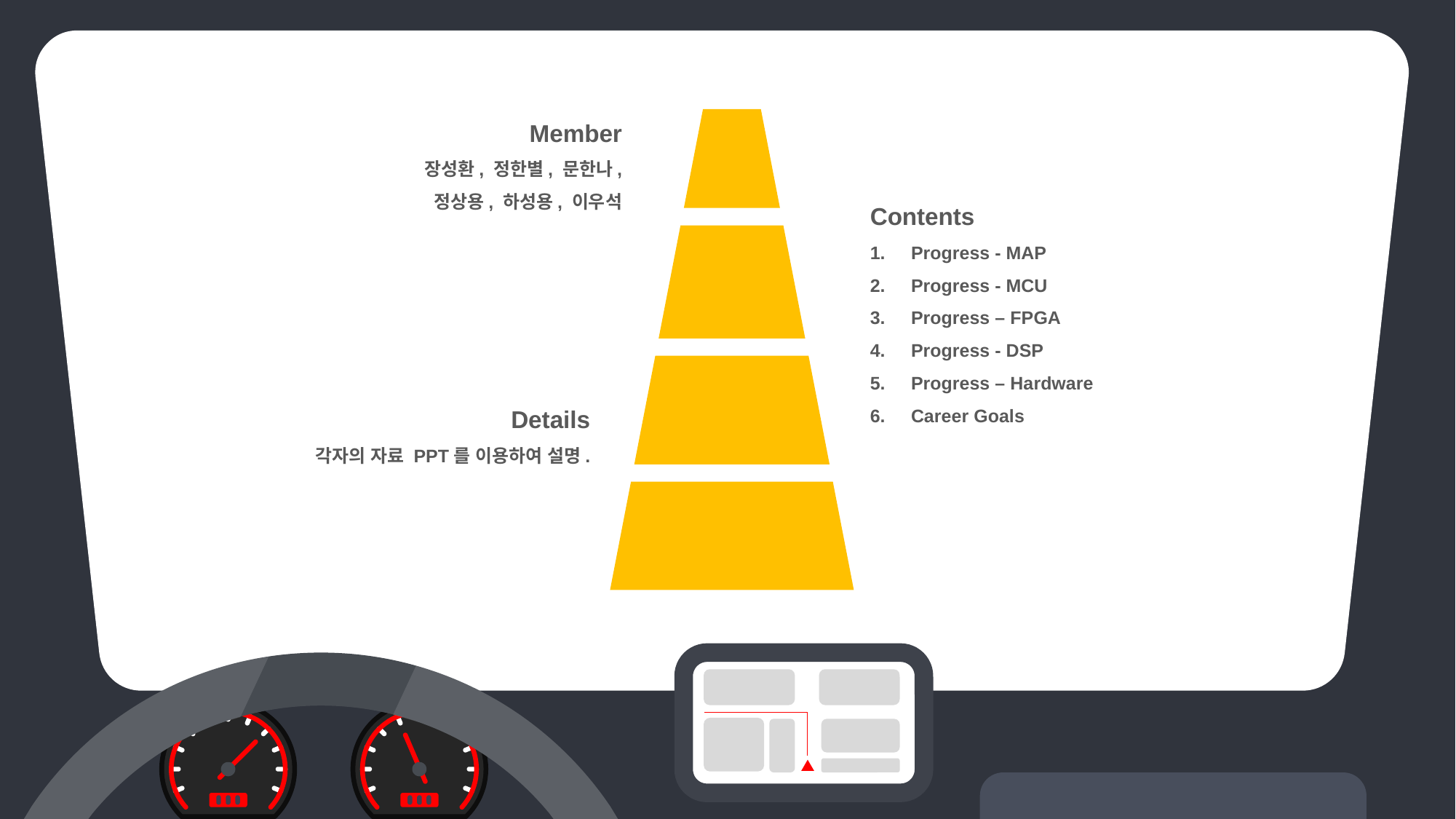

ㄴㄴㄴㅁ
Member
장성환, 정한별, 문한나,
 정상용, 하성용, 이우석

Contents
Progress - MAP
Progress - MCU
Progress – FPGA
Progress - DSP
Progress – Hardware
Career Goals

Details
각자의 자료 PPT를 이용하여 설명.